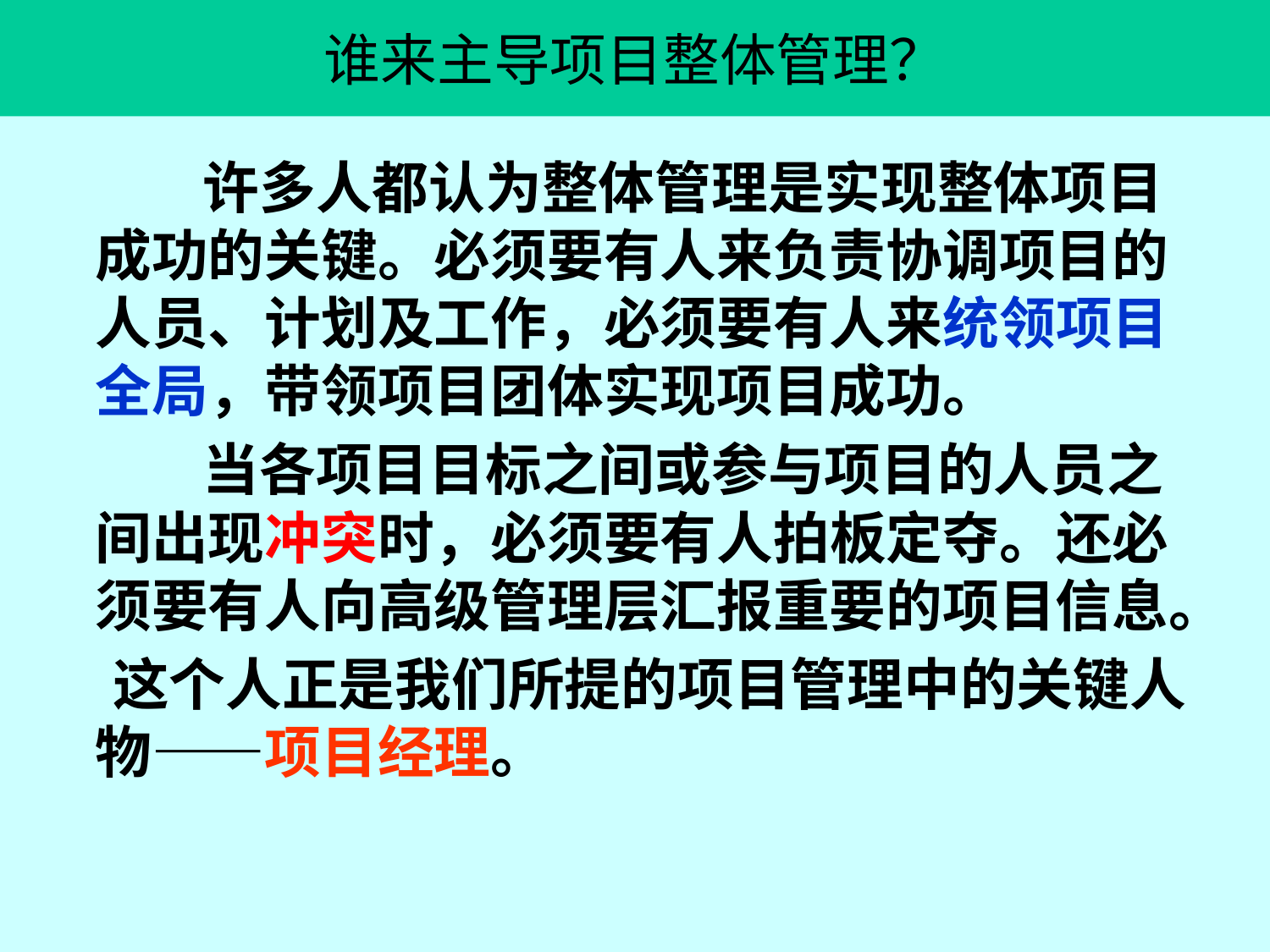

# 谁来主导项目整体管理？
           许多人都认为整体管理是实现整体项目成功的关键。必须要有人来负责协调项目的人员、计划及工作，必须要有人来统领项目全局，带领项目团体实现项目成功。
           当各项目目标之间或参与项目的人员之间出现冲突时，必须要有人拍板定夺。还必须要有人向高级管理层汇报重要的项目信息。
    这个人正是我们所提的项目管理中的关键人物――项目经理。